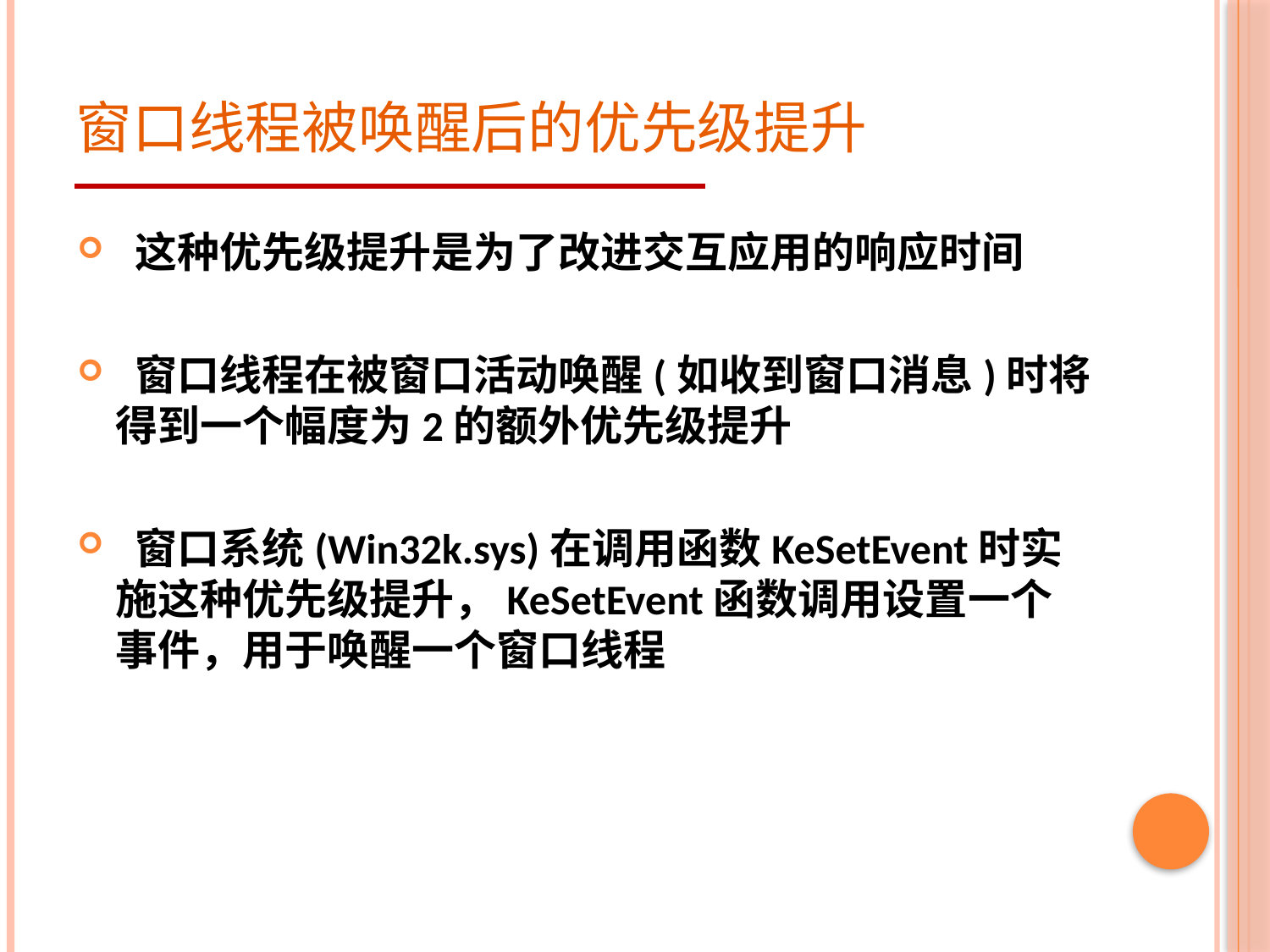

# 窗口线程被唤醒后的优先级提升
 这种优先级提升是为了改进交互应用的响应时间

 窗口线程在被窗口活动唤醒(如收到窗口消息)时将得到一个幅度为2的额外优先级提升

 窗口系统(Win32k.sys)在调用函数KeSetEvent时实施这种优先级提升，KeSetEvent函数调用设置一个事件，用于唤醒一个窗口线程